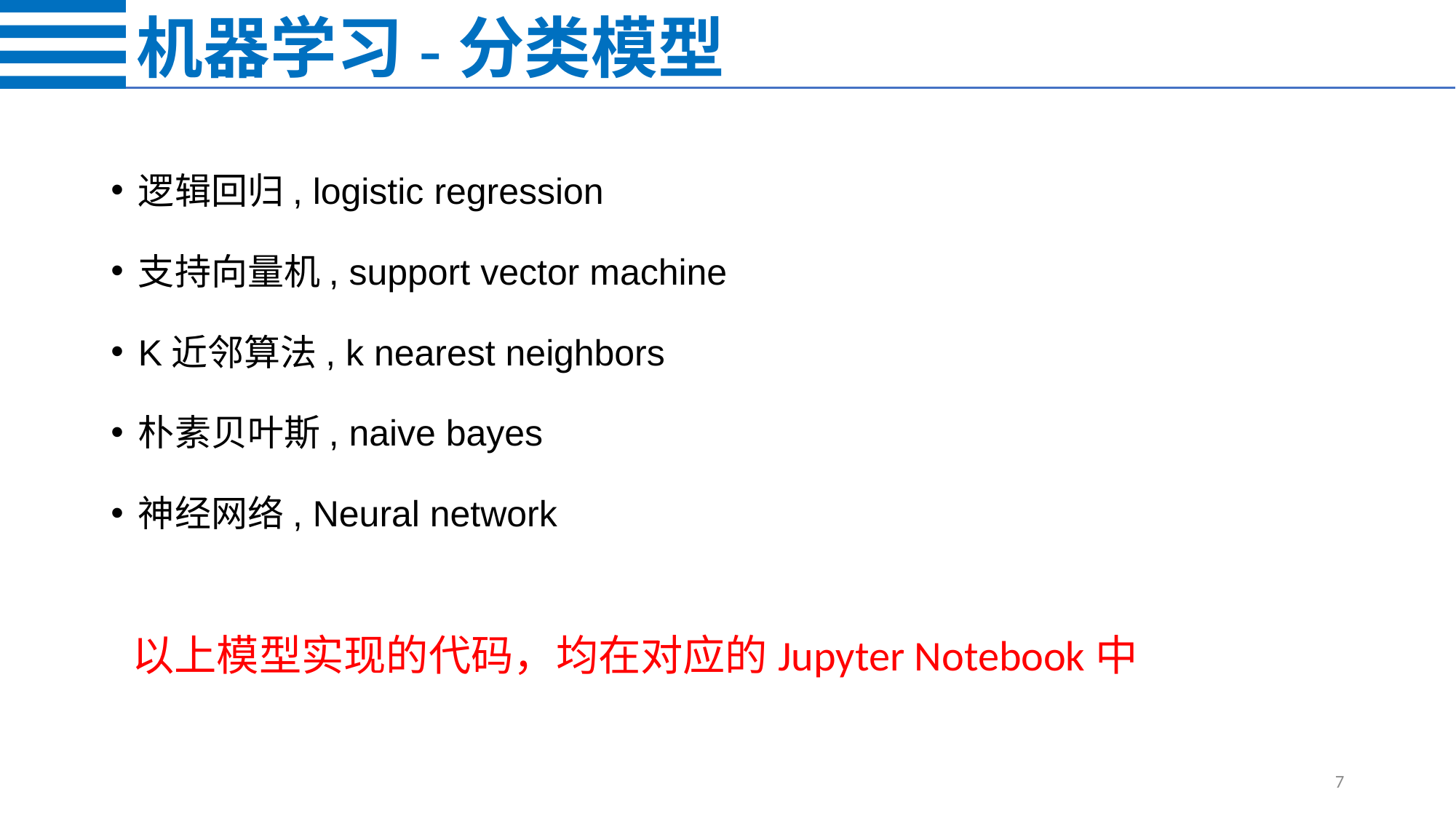

机器学习-分类模型

逻辑回归, logistic regression
支持向量机, support vector machine
K近邻算法, k nearest neighbors
朴素贝叶斯, naive bayes
神经网络, Neural network

以上模型实现的代码，均在对应的Jupyter Notebook中
7